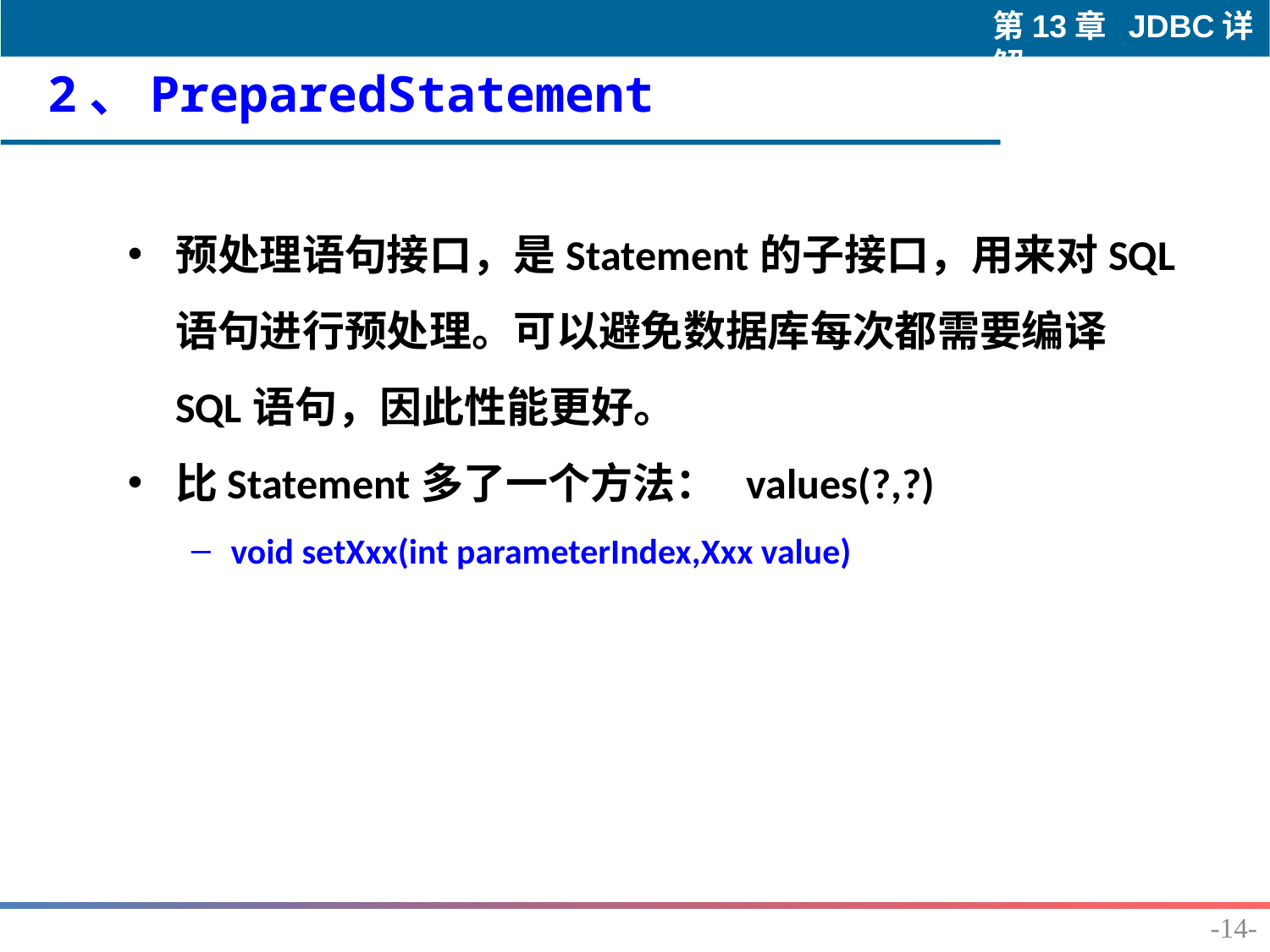

2、PreparedStatement
预处理语句接口，是Statement的子接口，用来对SQL语句进行预处理。可以避免数据库每次都需要编译SQL语句，因此性能更好。
比Statement多了一个方法：  values(?,?)
void setXxx(int parameterIndex,Xxx value)
-14-